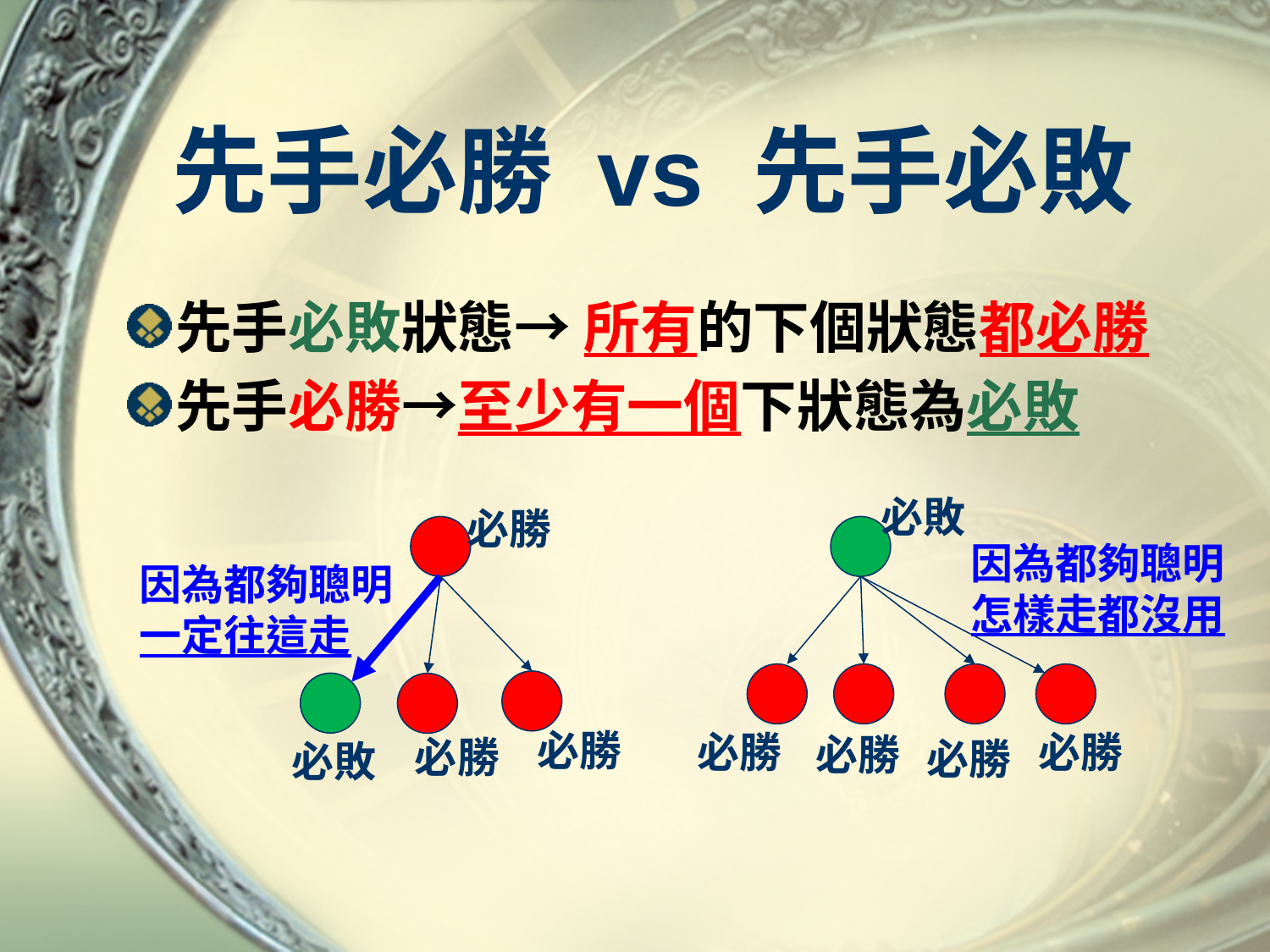

# 先手必勝 vs 先手必敗
先手必敗狀態→ 所有的下個狀態都必勝
先手必勝→至少有一個下狀態為必敗
必敗
必勝

因為都夠聰明
怎樣走都沒用
因為都夠聰明
一定往這走

必勝
必勝
必勝
必勝
必勝
必勝
必敗